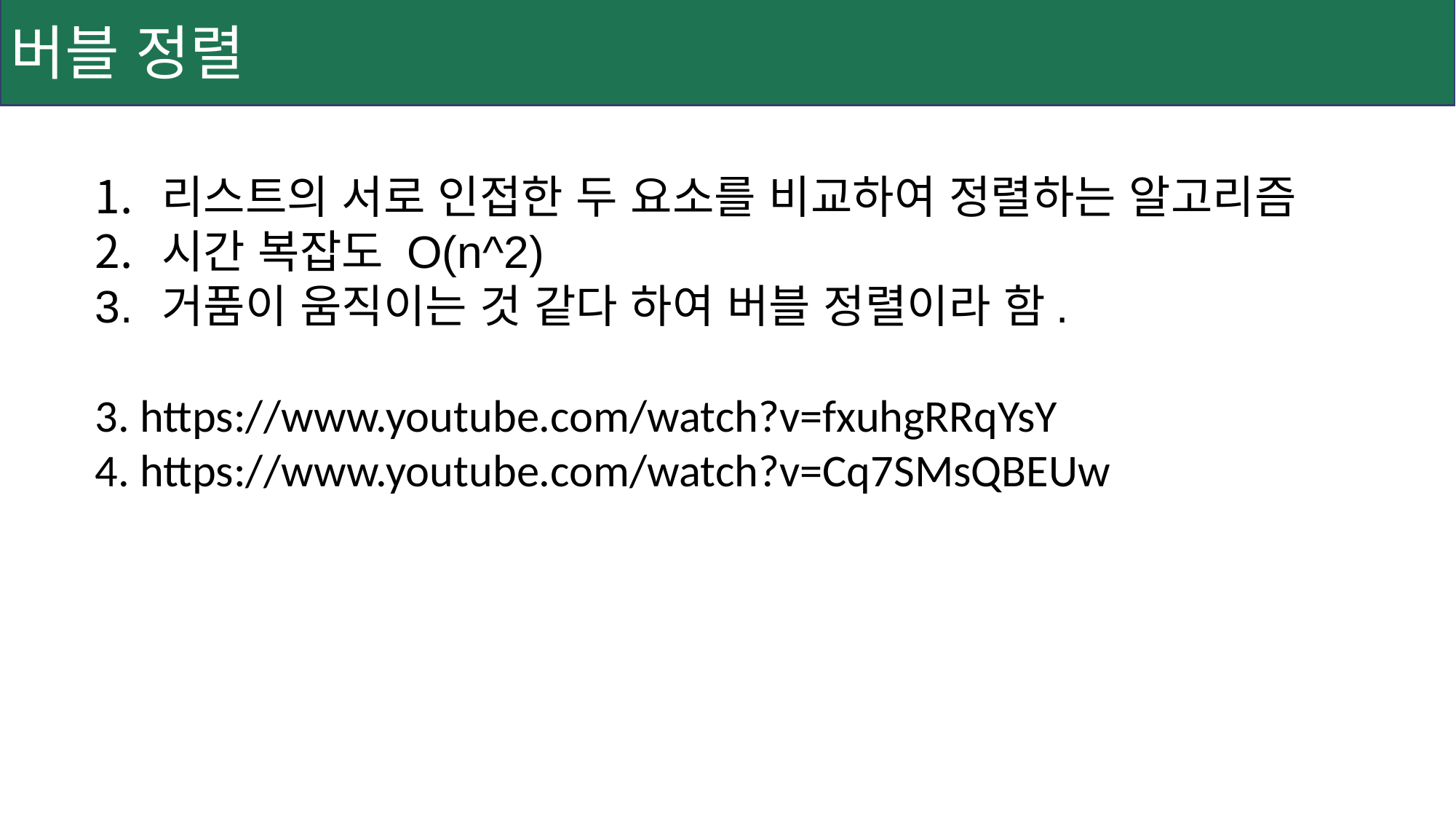

버블 정렬
리스트의 서로 인접한 두 요소를 비교하여 정렬하는 알고리즘
시간 복잡도 O(n^2)
거품이 움직이는 것 같다 하여 버블 정렬이라 함.

3. https://www.youtube.com/watch?v=fxuhgRRqYsY
4. https://www.youtube.com/watch?v=Cq7SMsQBEUw